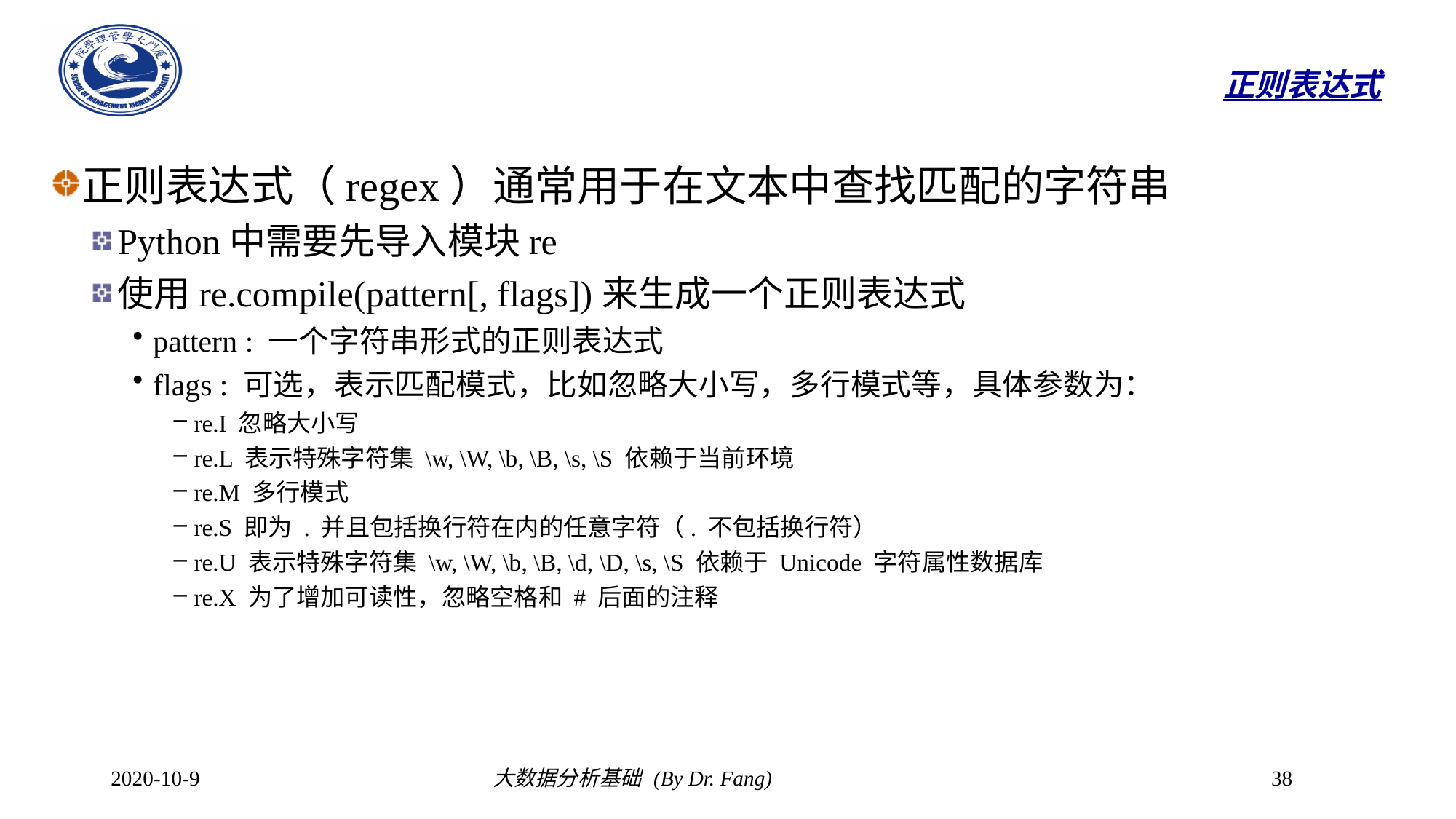

# 正则表达式
正则表达式（regex）通常用于在文本中查找匹配的字符串
Python中需要先导入模块re
使用re.compile(pattern[, flags])来生成一个正则表达式
pattern : 一个字符串形式的正则表达式
flags : 可选，表示匹配模式，比如忽略大小写，多行模式等，具体参数为：
re.I 忽略大小写
re.L 表示特殊字符集 \w, \W, \b, \B, \s, \S 依赖于当前环境
re.M 多行模式
re.S 即为 . 并且包括换行符在内的任意字符（. 不包括换行符）
re.U 表示特殊字符集 \w, \W, \b, \B, \d, \D, \s, \S 依赖于 Unicode 字符属性数据库
re.X 为了增加可读性，忽略空格和 # 后面的注释

2020-10-9
大数据分析基础 (By Dr. Fang)
38